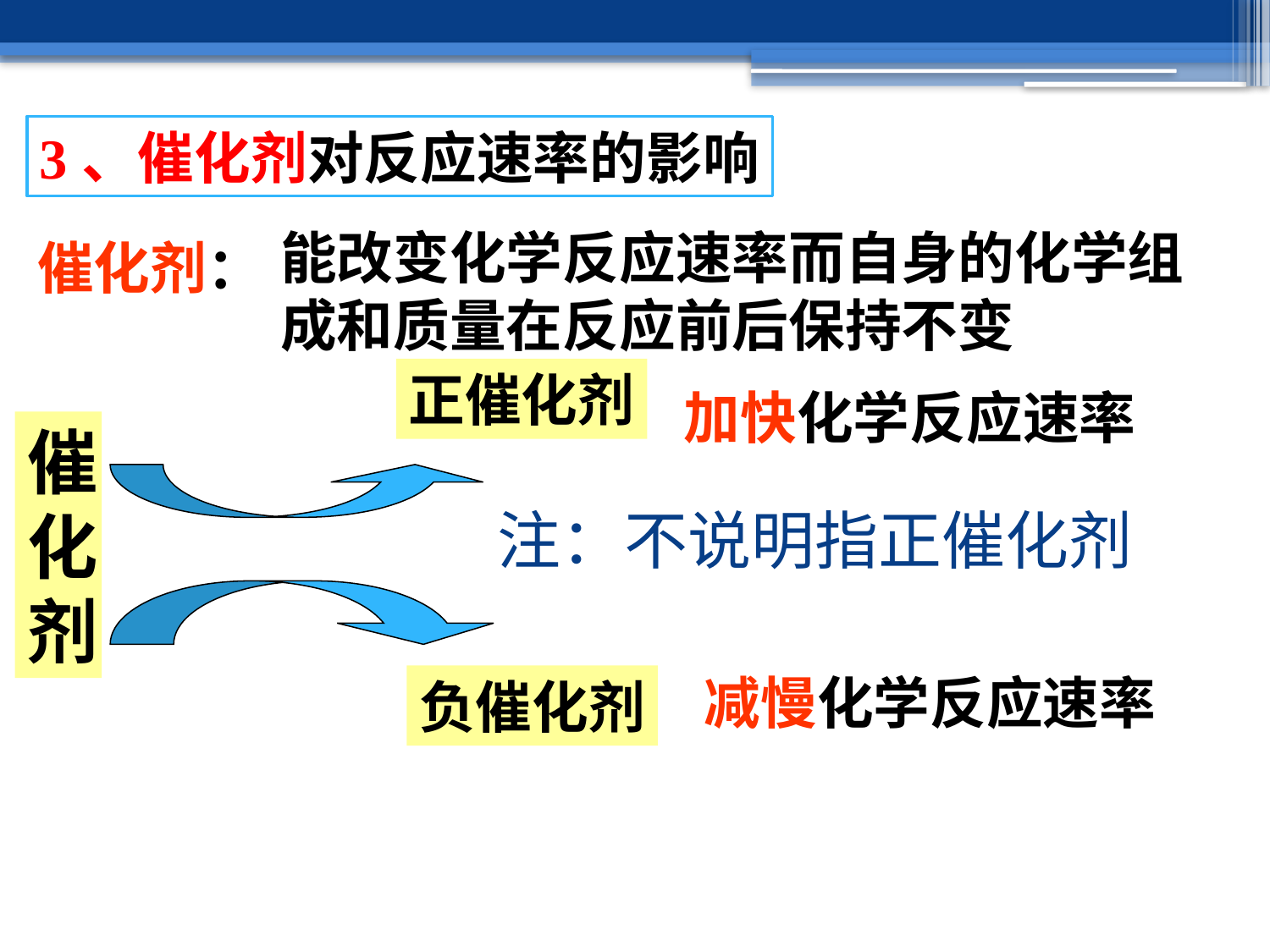

3、催化剂对反应速率的影响
能改变化学反应速率而自身的化学组成和质量在反应前后保持不变
催化剂：
正催化剂
催化剂

负催化剂
加快化学反应速率
注：不说明指正催化剂
减慢化学反应速率